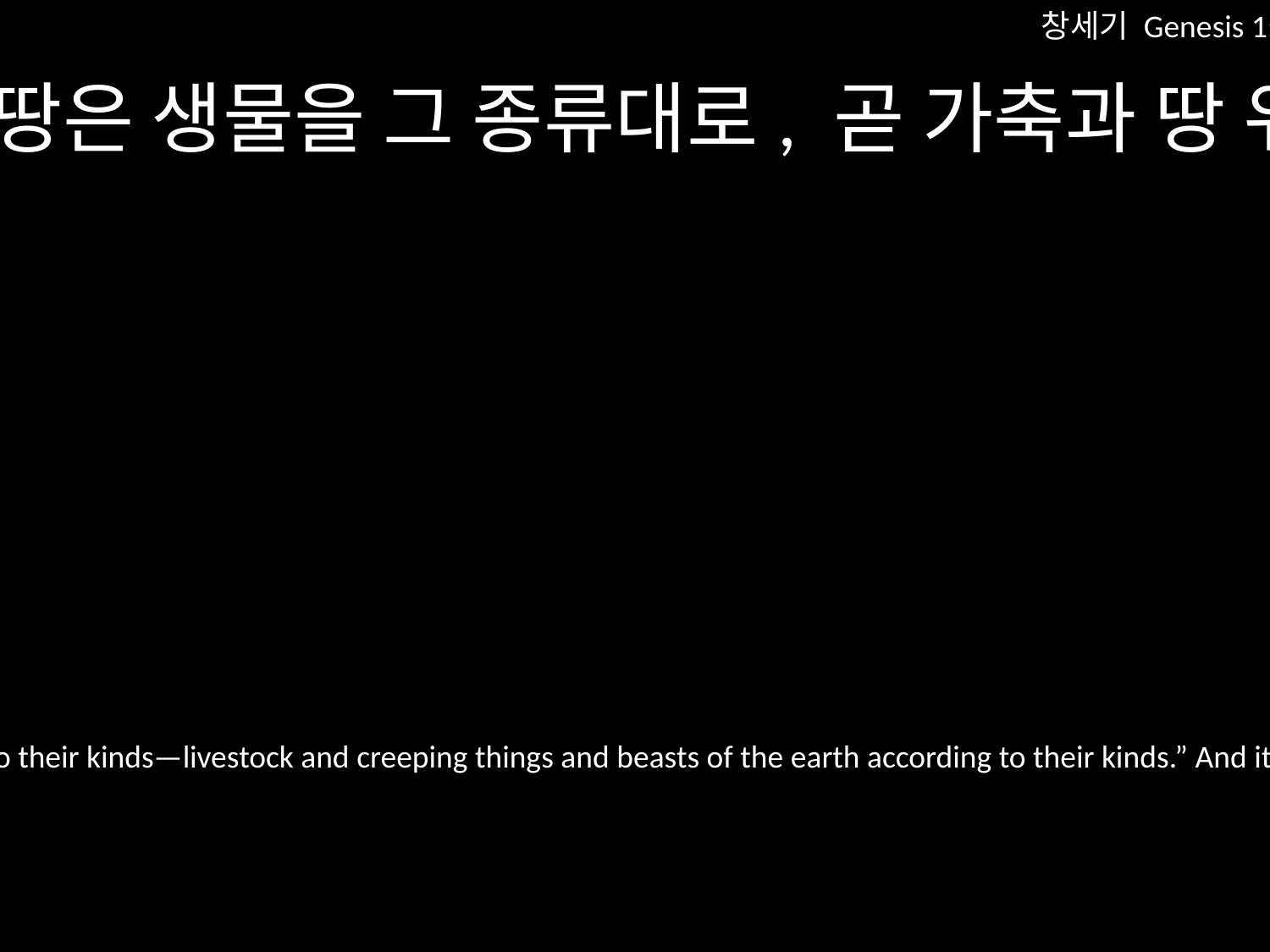

창세기 Genesis 1:24
하나님께서 말씀하시기를 “땅은 생물을 그 종류대로, 곧 가축과 땅 위에 기는 것과 들짐승을 그 종류대로 내라” 하시니 그대로 됐습니다.
And God said, “Let the earth bring forth living creatures according to their kinds—livestock and creeping things and beasts of the earth according to their kinds.” And it was so.